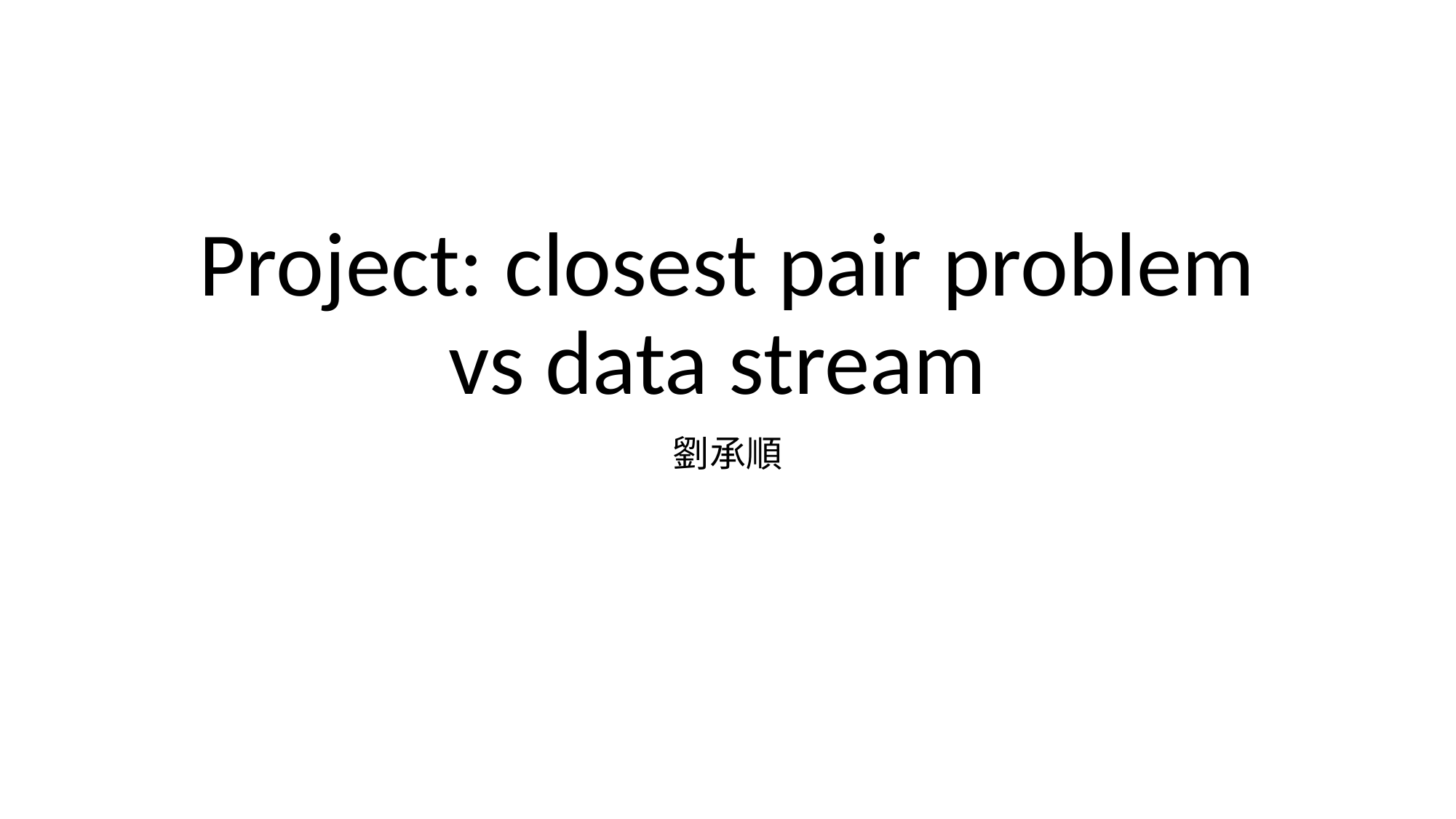

# Project: closest pair problem vs data stream
劉承順